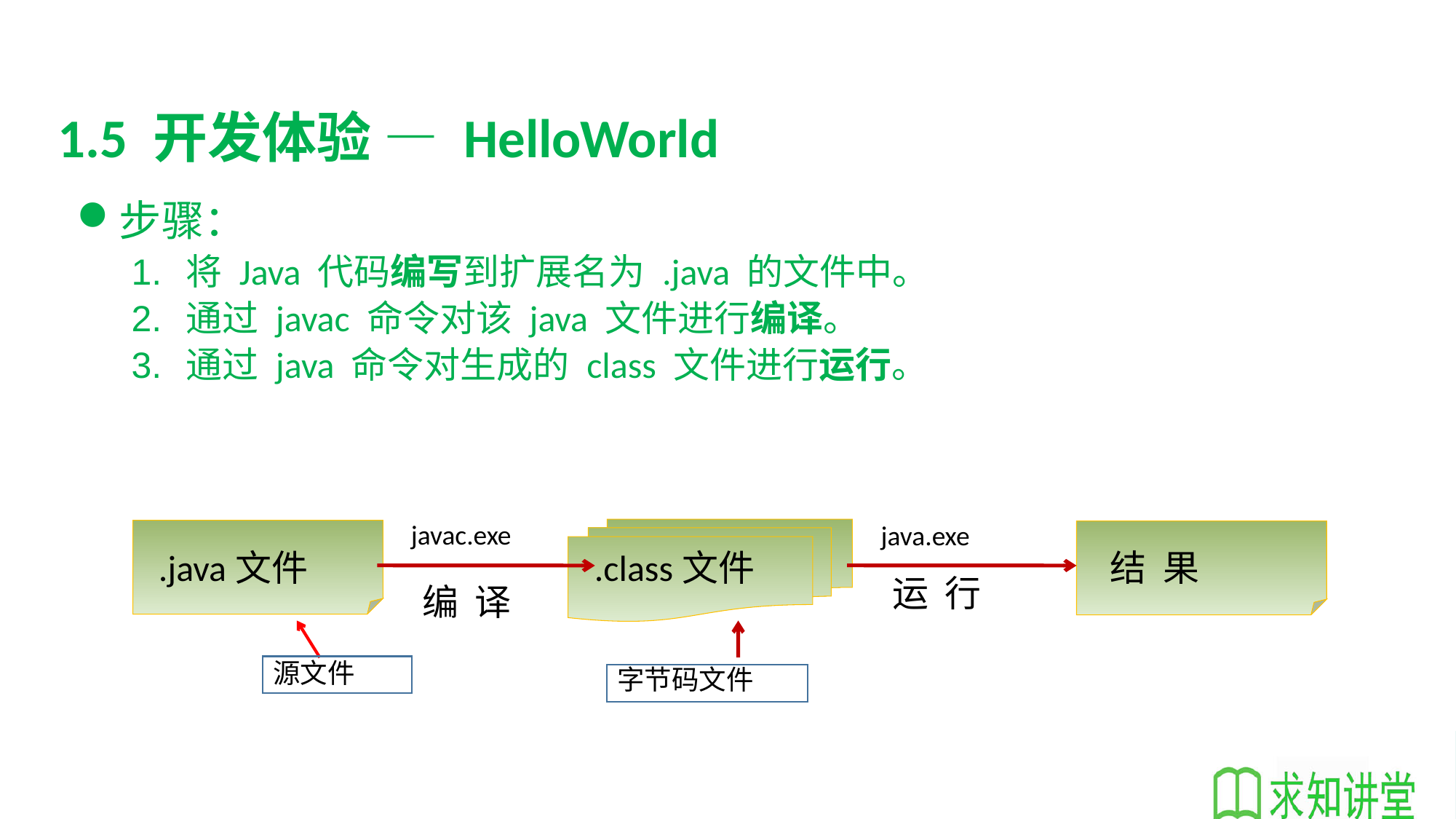

1.5 开发体验 — HelloWorld
步骤：
将 Java 代码编写到扩展名为 .java 的文件中。
通过 javac 命令对该 java 文件进行编译。
通过 java 命令对生成的 class 文件进行运行。

javac.exe
java.exe

结  果
.java文件
.class文件
运  行
编  译
源文件

字节码文件